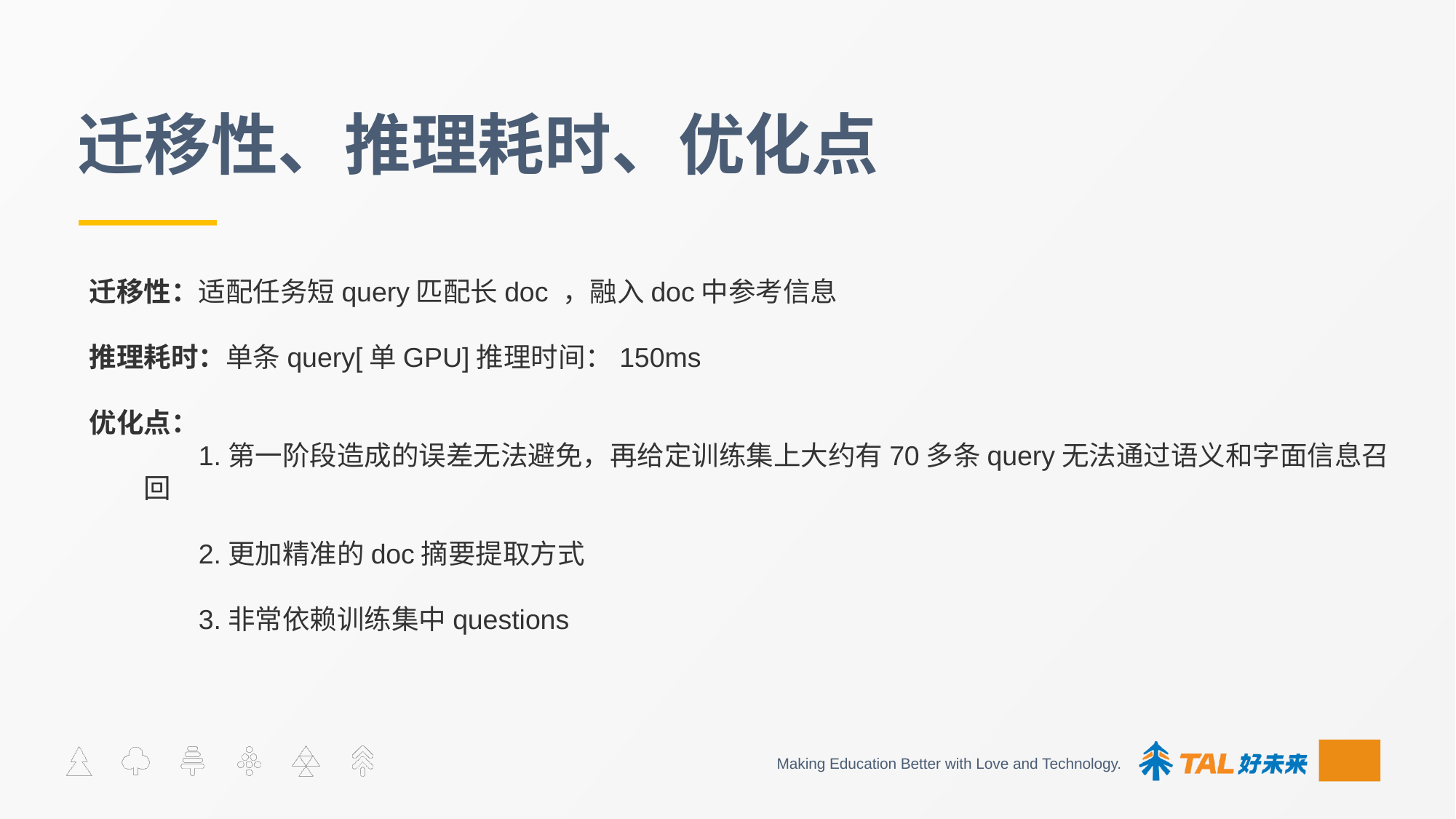

# 迁移性、推理耗时、优化点

迁移性：适配任务短query匹配长doc ，融入doc中参考信息

推理耗时：单条query[单GPU]推理时间：150ms

优化点：
1.第一阶段造成的误差无法避免，再给定训练集上大约有70多条query无法通过语义和字面信息召回

2.更加精准的doc摘要提取方式

3.非常依赖训练集中questions